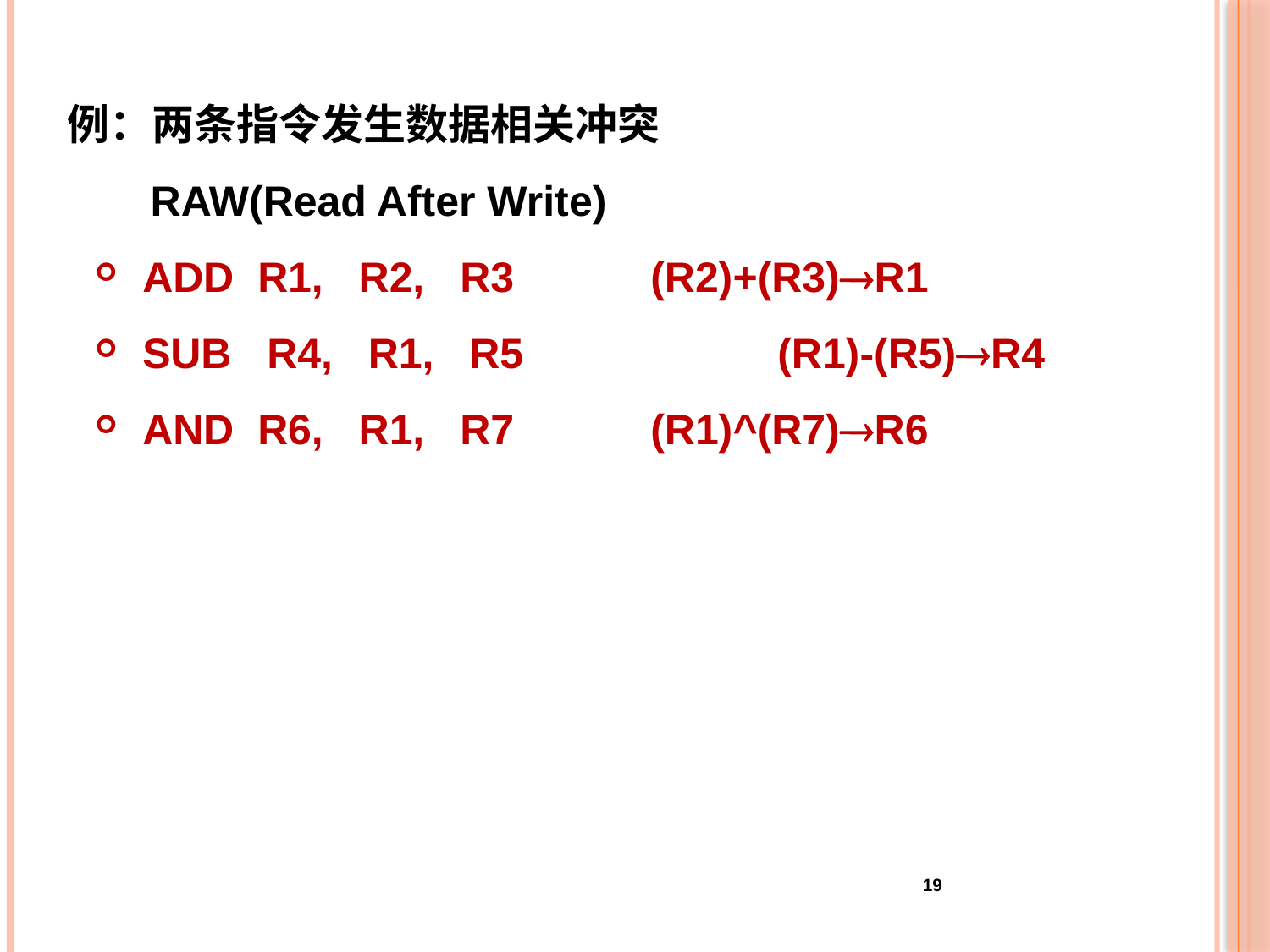

例：两条指令发生数据相关冲突
       RAW(Read After Write)
ADD  R1,   R2,   R3		(R2)+(R3)→R1
SUB   R4,   R1,   R5		(R1)-(R5)→R4
AND  R6,   R1,   R7		(R1)^(R7)→R6

19